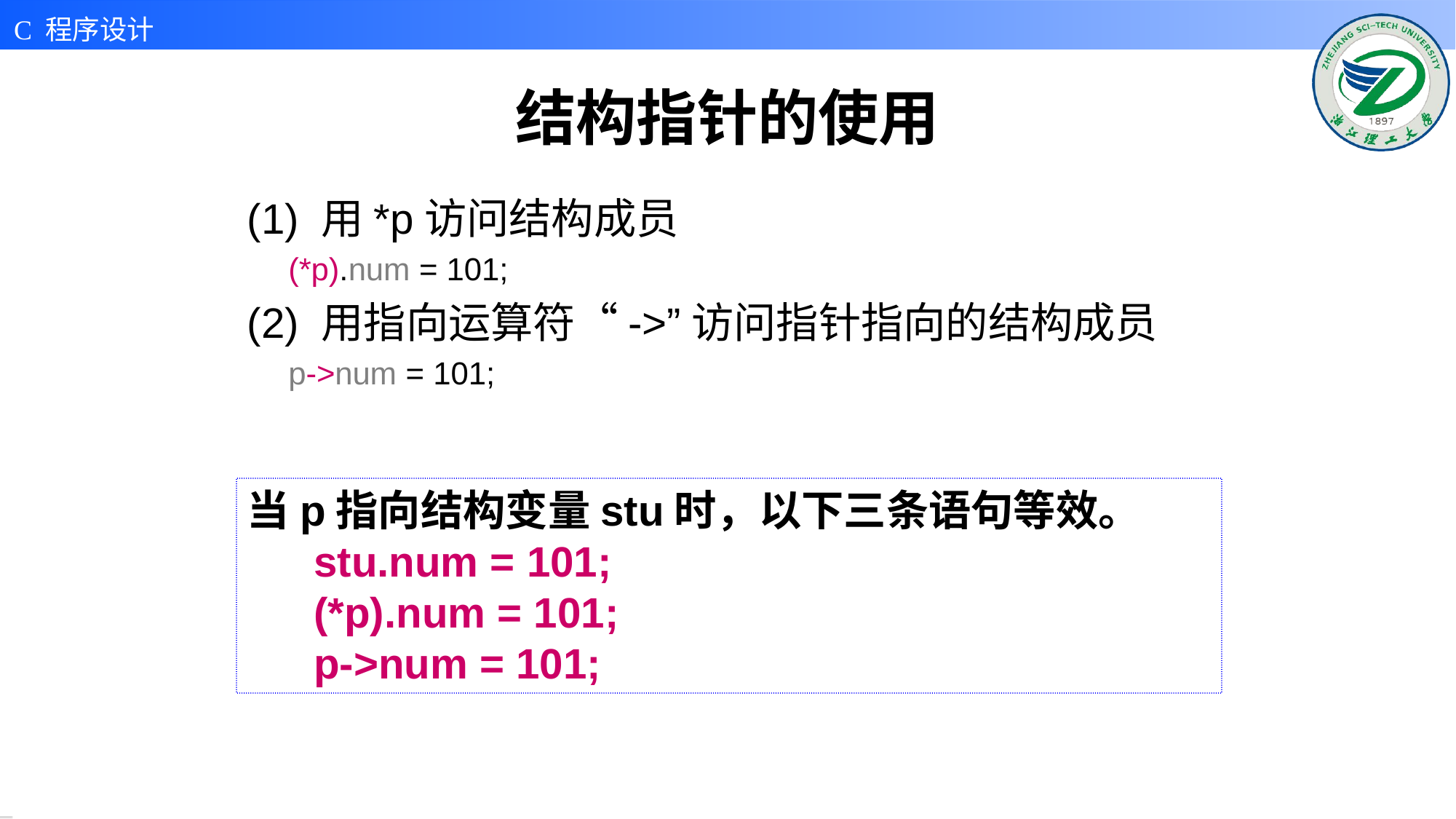

# 结构指针的使用
(1) 用*p访问结构成员
(*p).num = 101;
(2) 用指向运算符“->”访问指针指向的结构成员
p->num = 101;

当p指向结构变量stu时，以下三条语句等效。
 stu.num = 101;
 (*p).num = 101;
 p->num = 101;